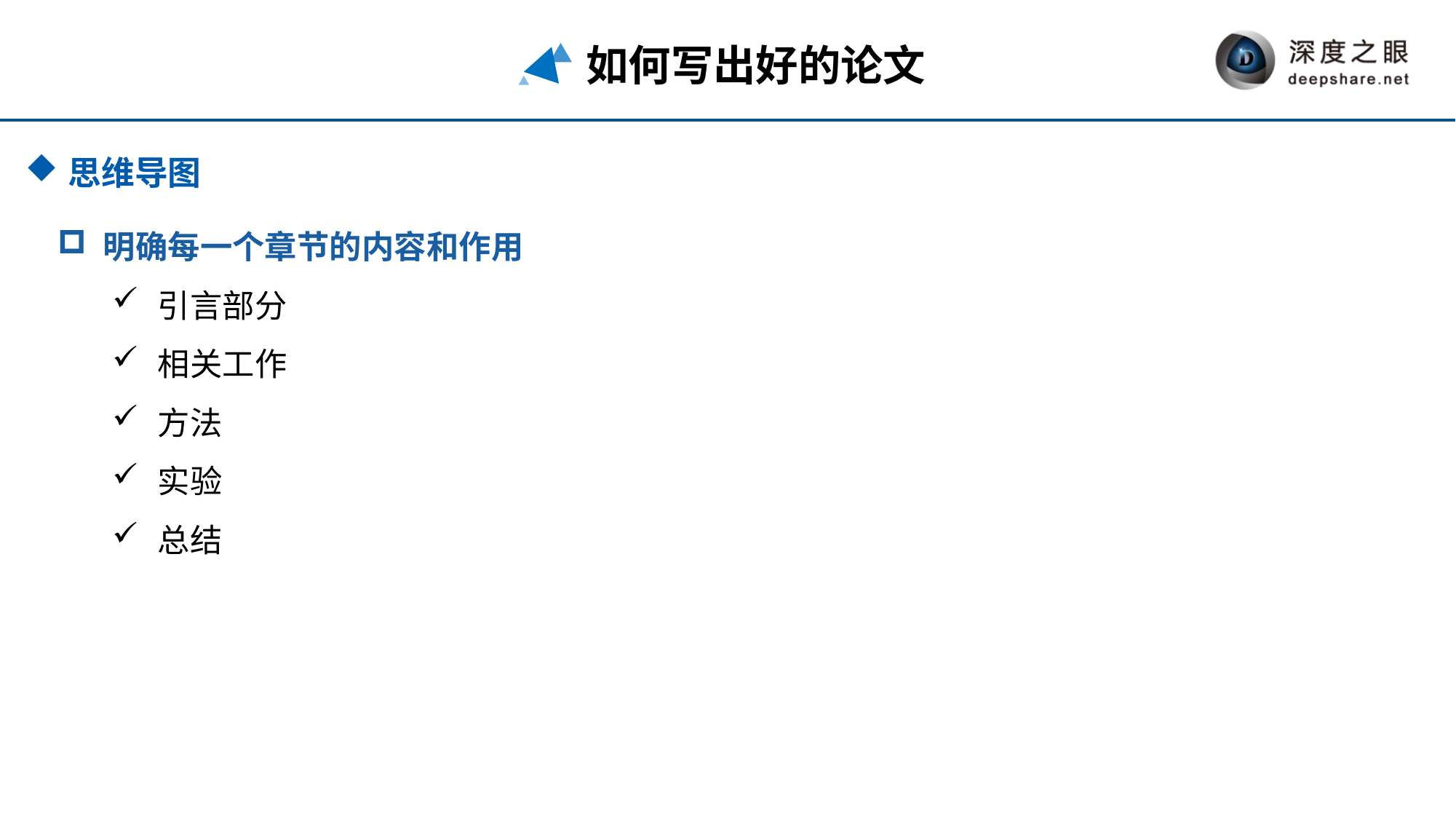

如何写出好的论文

思维导图
明确每一个章节的内容和作用
引言部分
相关工作
方法
实验
总结